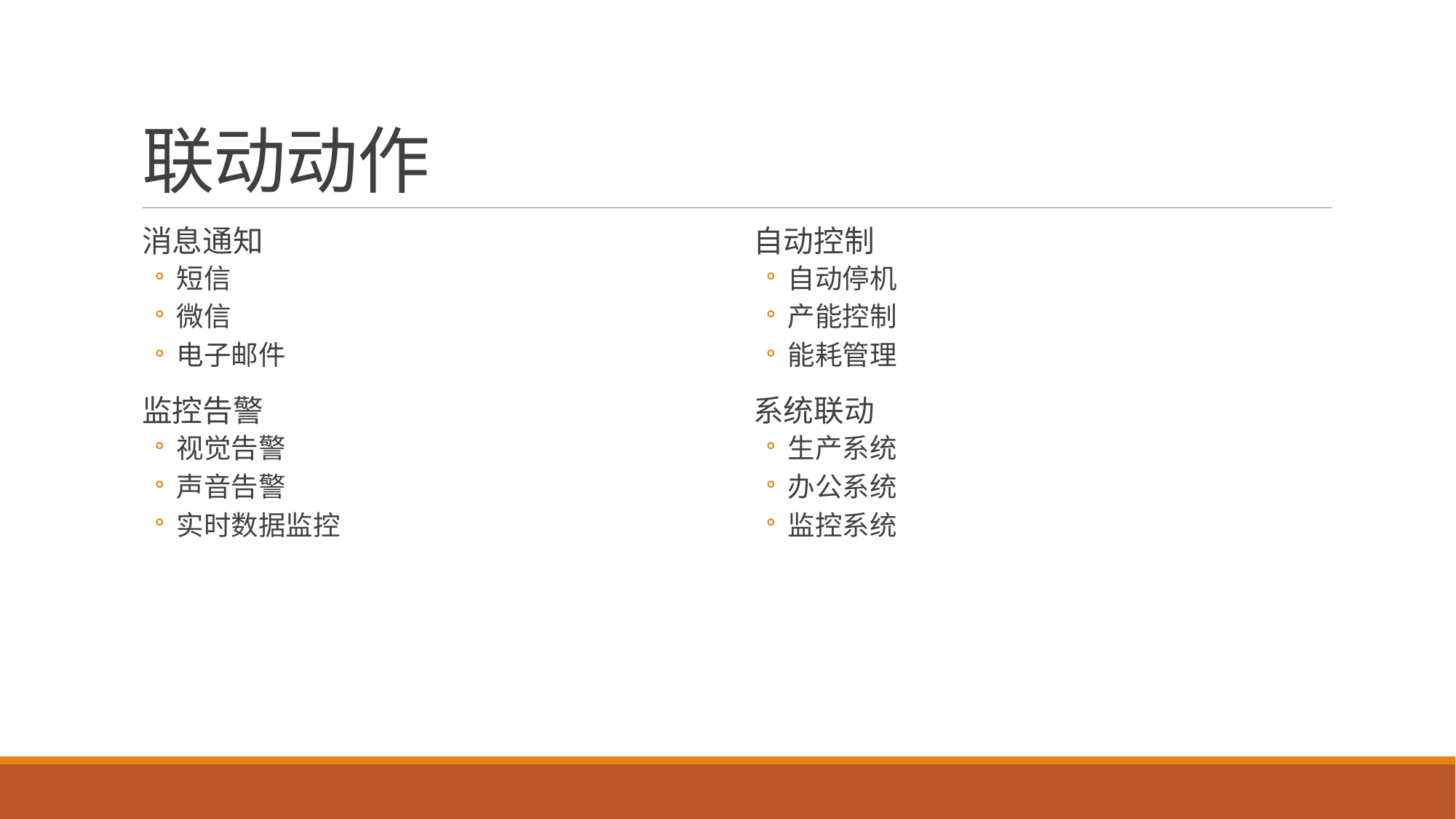

# 联动动作
消息通知
短信
微信
电子邮件
监控告警
视觉告警
声音告警
实时数据监控

自动控制
自动停机
产能控制
能耗管理
系统联动
生产系统
办公系统
监控系统